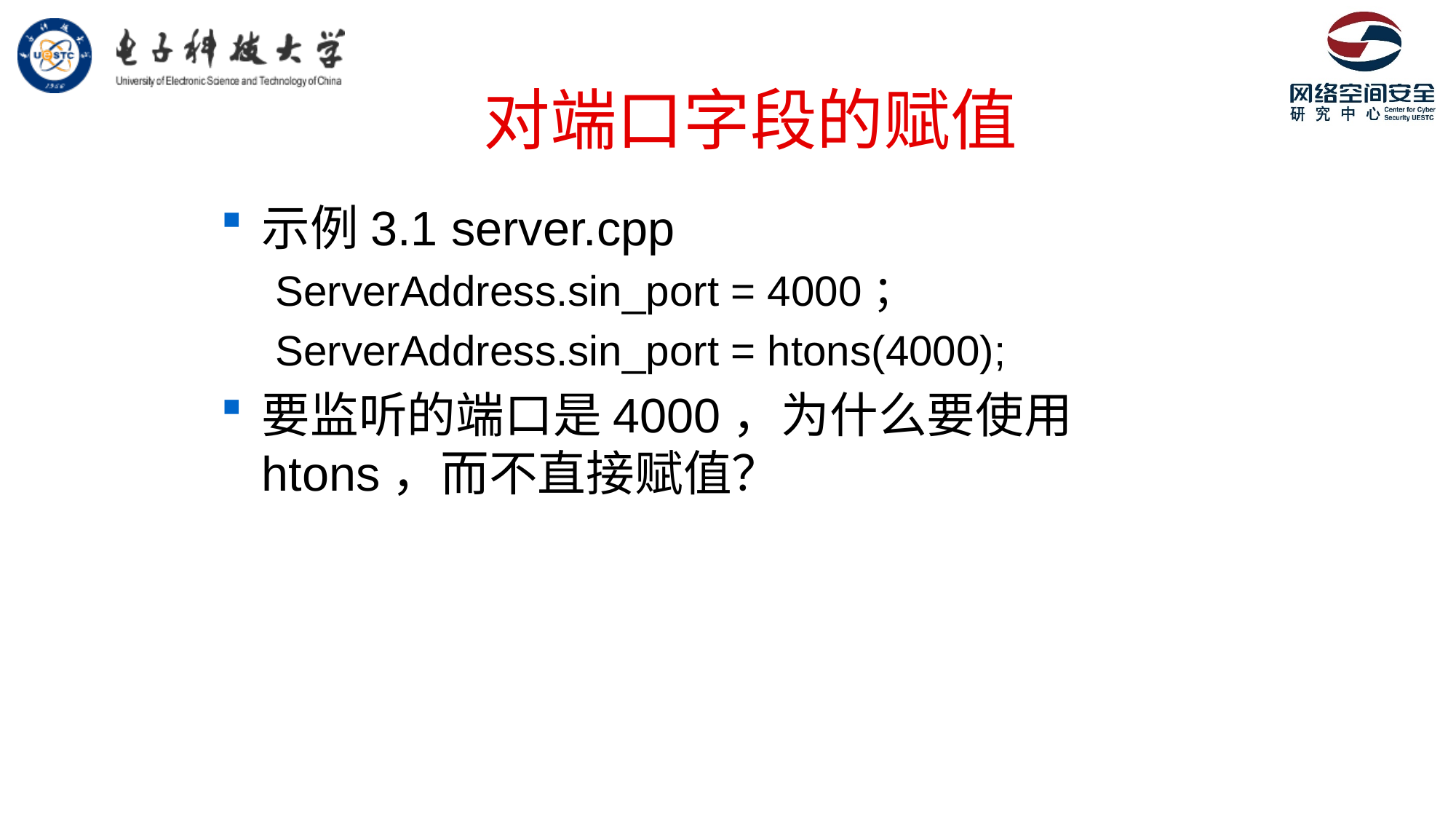

# 对端口字段的赋值
示例3.1 server.cpp
ServerAddress.sin_port = 4000；
ServerAddress.sin_port = htons(4000);
要监听的端口是4000，为什么要使用htons，而不直接赋值？